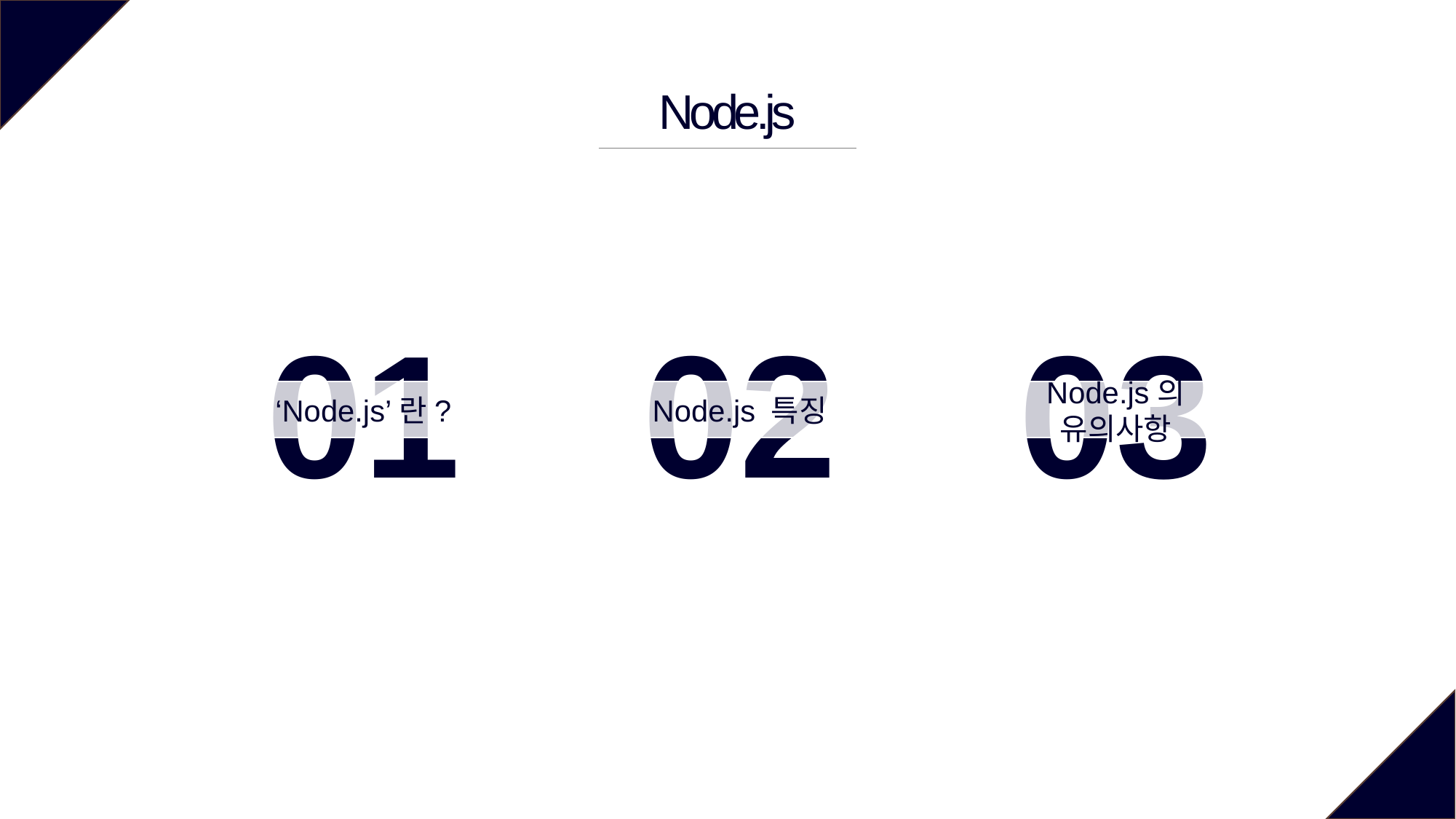

Node.js
01
02
03
‘Node.js’란?
Node.js 특징
Node.js의
유의사항